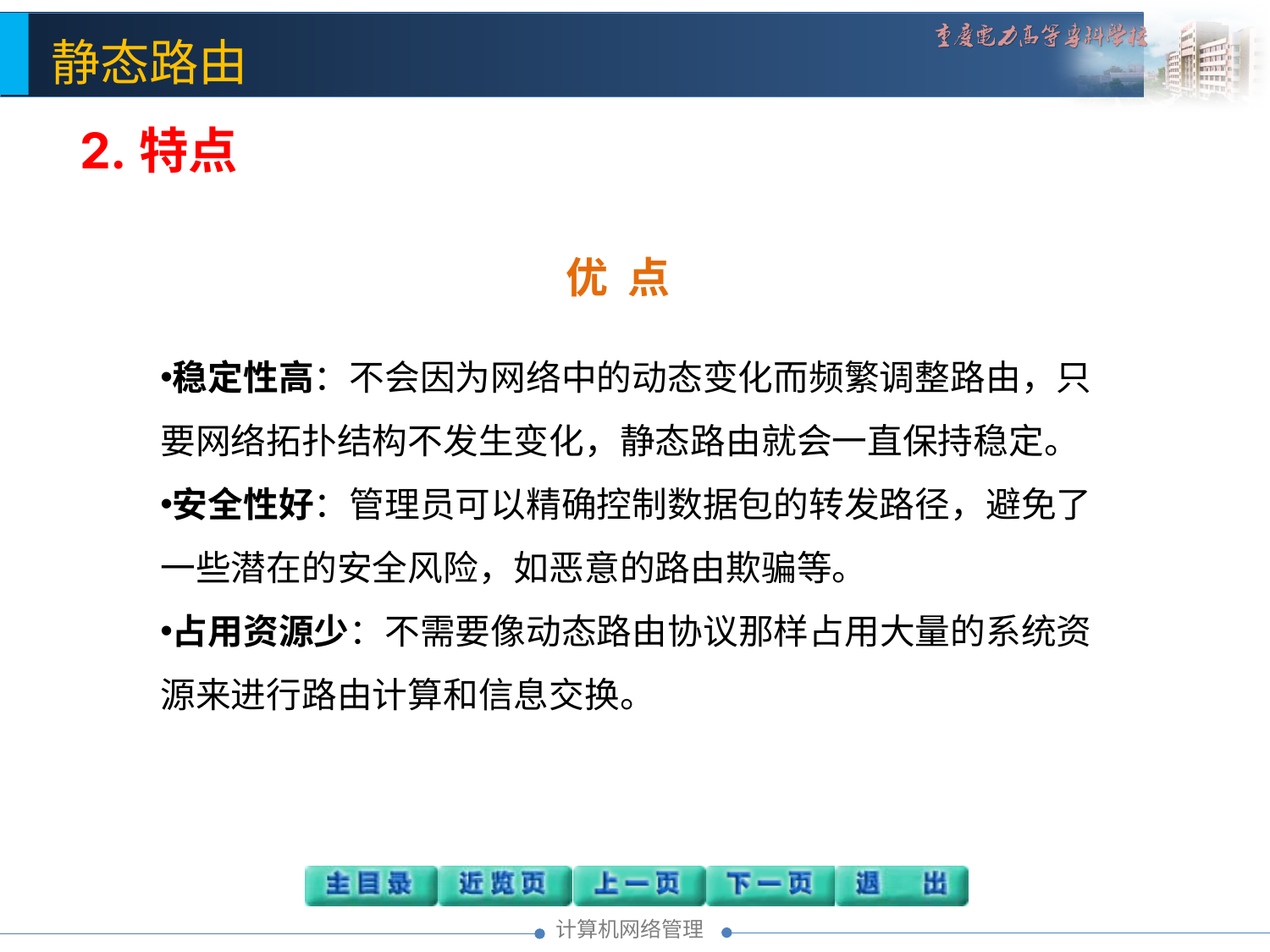

2.特点
优  点
稳定性高：不会因为网络中的动态变化而频繁调整路由，只要网络拓扑结构不发生变化，静态路由就会一直保持稳定。
安全性好：管理员可以精确控制数据包的转发路径，避免了一些潜在的安全风险，如恶意的路由欺骗等。
占用资源少：不需要像动态路由协议那样占用大量的系统资源来进行路由计算和信息交换。